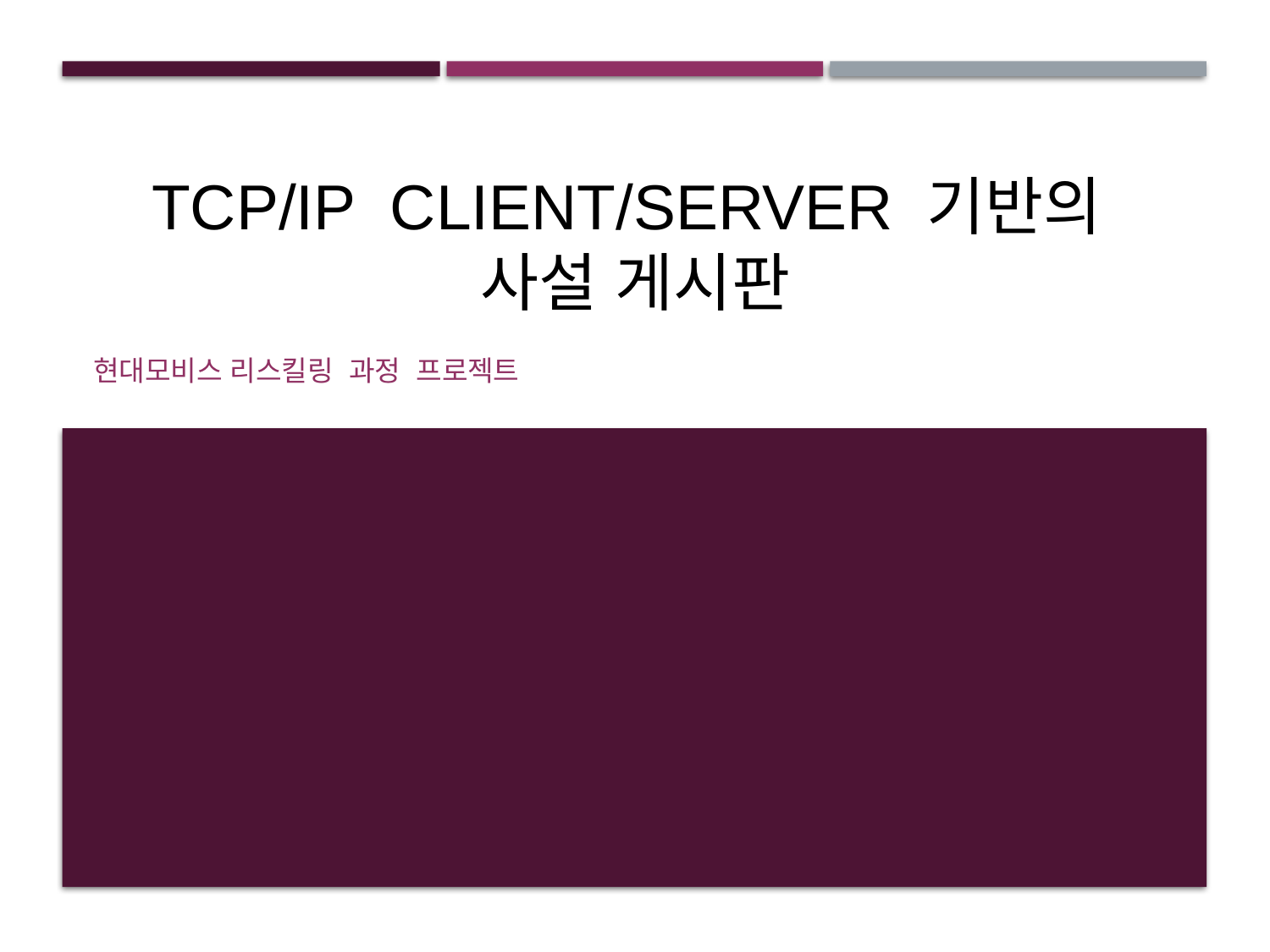

# TCP/IP  Client/Server 기반의 사설 게시판
현대모비스 리스킬링  과정  프로젝트